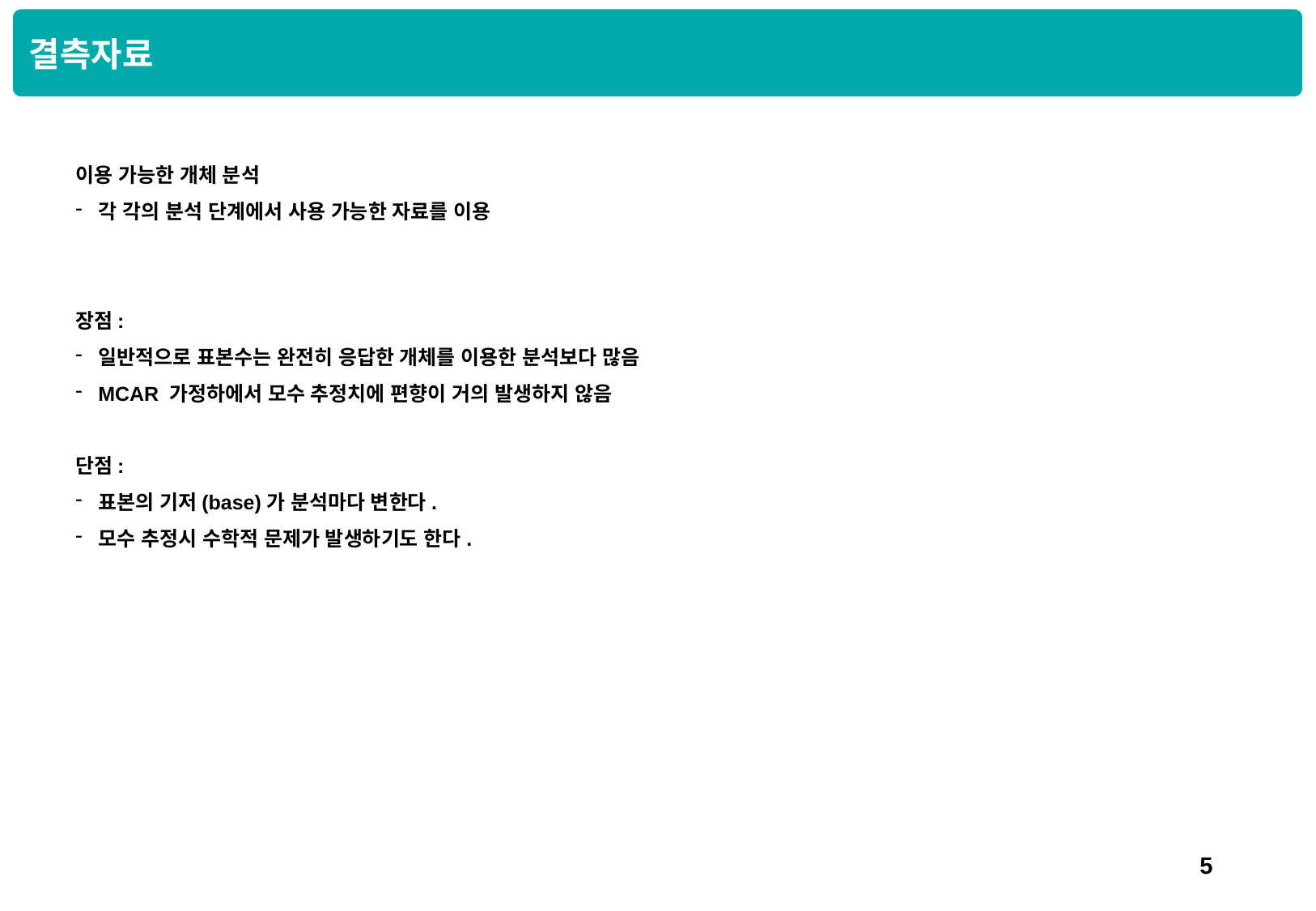

결측자료
이용 가능한 개체 분석
각 각의 분석 단계에서 사용 가능한 자료를 이용

장점:
일반적으로 표본수는 완전히 응답한 개체를 이용한 분석보다 많음
MCAR 가정하에서 모수 추정치에 편향이 거의 발생하지 않음

단점:
표본의 기저(base)가 분석마다 변한다.
모수 추정시 수학적 문제가 발생하기도 한다.
5